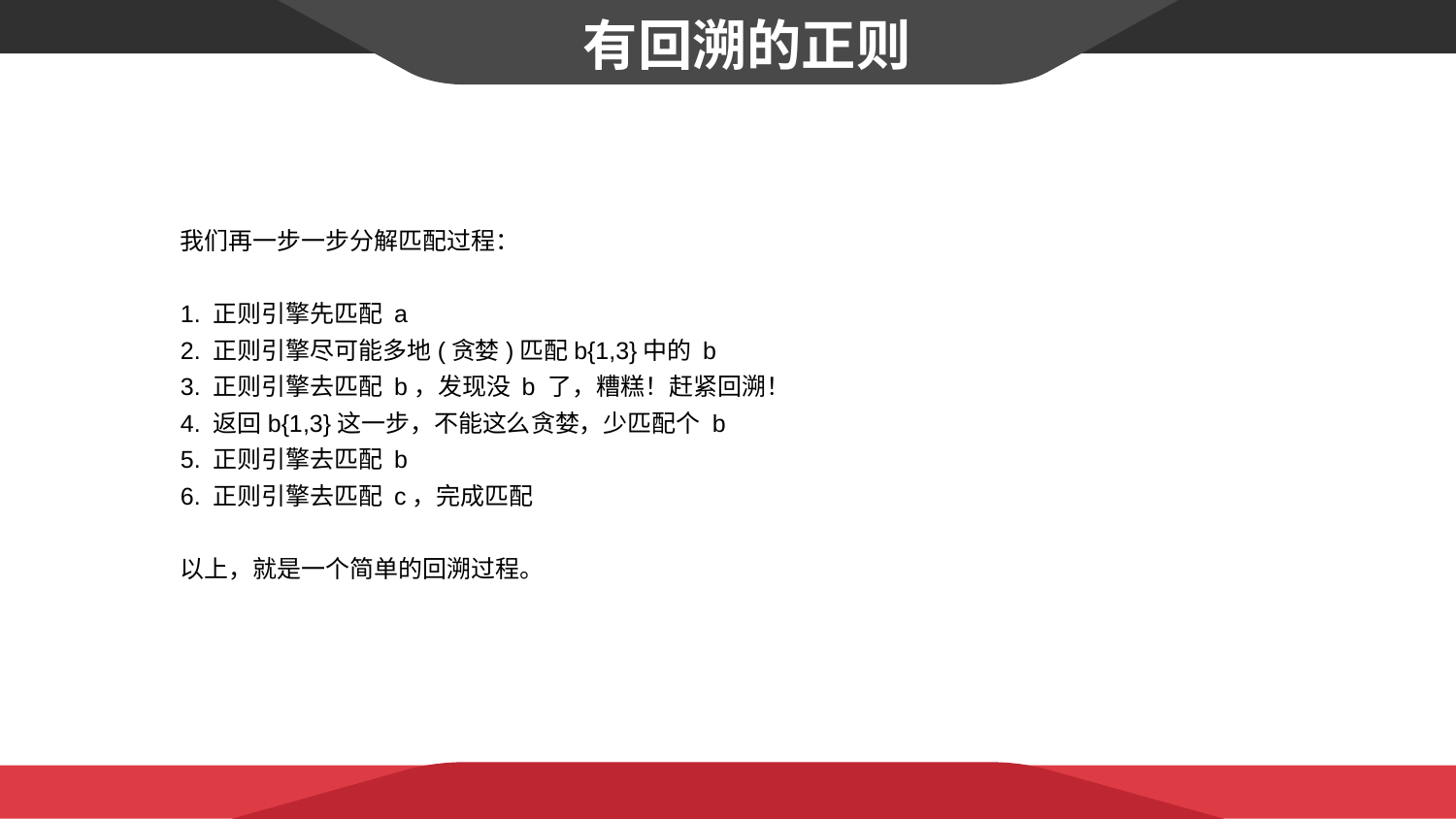

有回溯的正则
我们再一步一步分解匹配过程：

1. 正则引擎先匹配 a
2. 正则引擎尽可能多地(贪婪)匹配b{1,3}中的 b
3. 正则引擎去匹配 b，发现没 b 了，糟糕！赶紧回溯！
4. 返回b{1,3}这一步，不能这么贪婪，少匹配个 b
5. 正则引擎去匹配 b
6. 正则引擎去匹配 c，完成匹配

以上，就是一个简单的回溯过程。